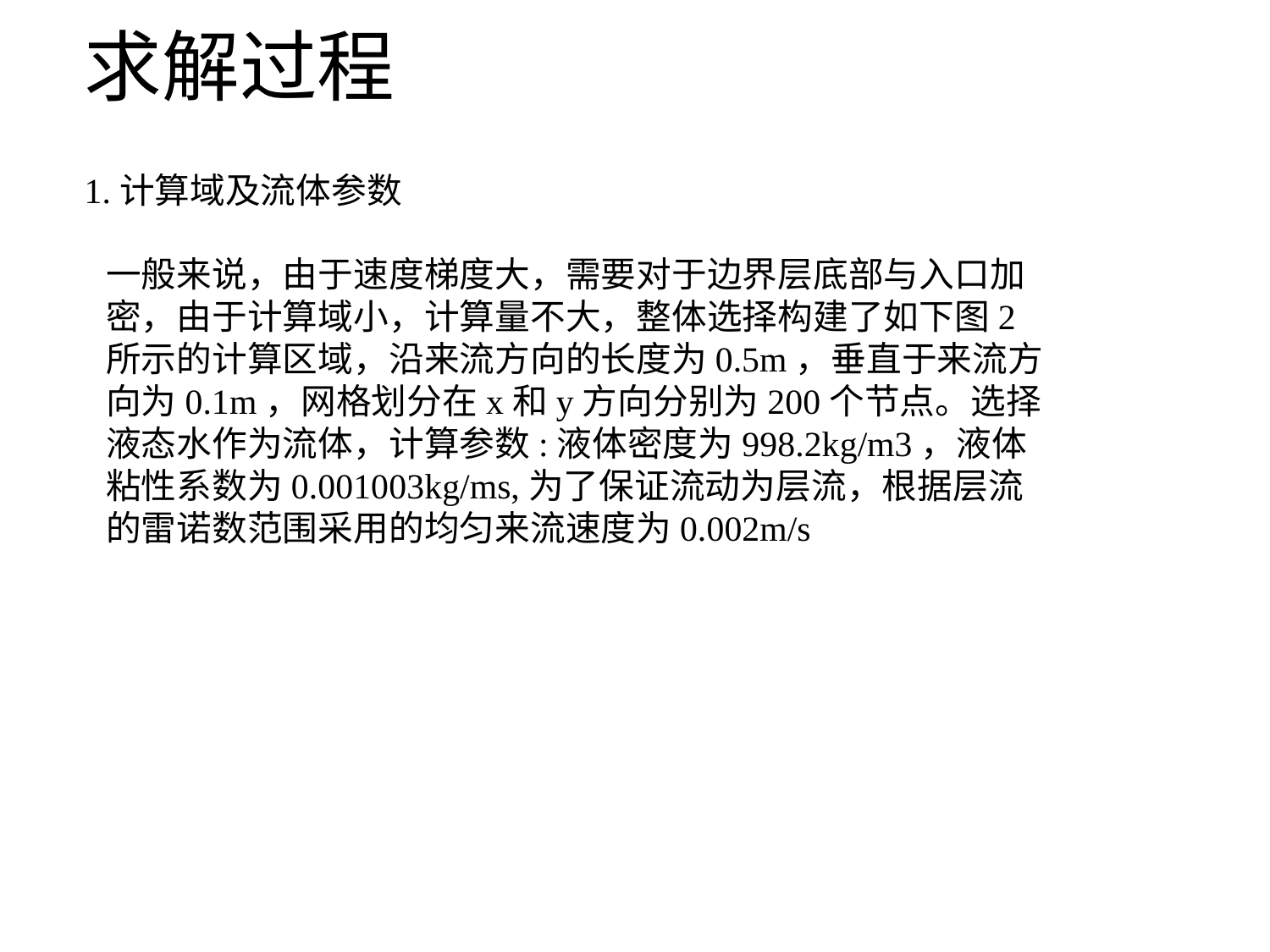

# 求解过程
1.计算域及流体参数
一般来说，由于速度梯度大，需要对于边界层底部与入口加密，由于计算域小，计算量不大，整体选择构建了如下图2所示的计算区域，沿来流方向的长度为0.5m，垂直于来流方向为0.1m，网格划分在x和y方向分别为200个节点。选择液态水作为流体，计算参数:液体密度为998.2kg/m3，液体粘性系数为0.001003kg/ms,为了保证流动为层流，根据层流的雷诺数范围采用的均匀来流速度为0.002m/s